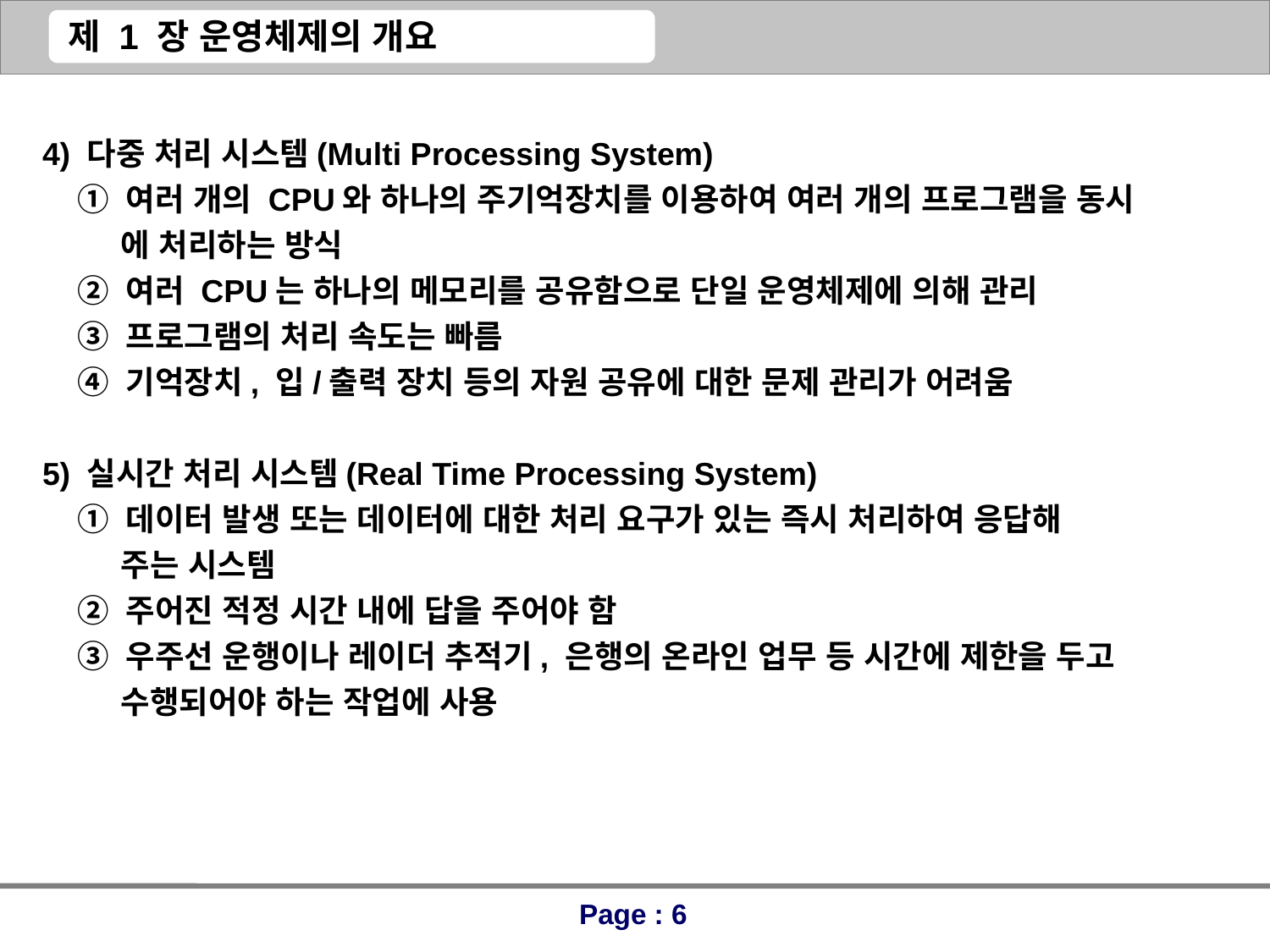

4) 다중 처리 시스템(Multi Processing System)
    ① 여러 개의 CPU와 하나의 주기억장치를 이용하여 여러 개의 프로그램을 동시
        에 처리하는 방식
    ② 여러 CPU는 하나의 메모리를 공유함으로 단일 운영체제에 의해 관리
    ③ 프로그램의 처리 속도는 빠름
    ④ 기억장치, 입/출력 장치 등의 자원 공유에 대한 문제 관리가 어려움

5) 실시간 처리 시스템(Real Time Processing System)
    ① 데이터 발생 또는 데이터에 대한 처리 요구가 있는 즉시 처리하여 응답해
        주는 시스템
    ② 주어진 적정 시간 내에 답을 주어야 함
    ③ 우주선 운행이나 레이더 추적기, 은행의 온라인 업무 등 시간에 제한을 두고
        수행되어야 하는 작업에 사용
Page : 6